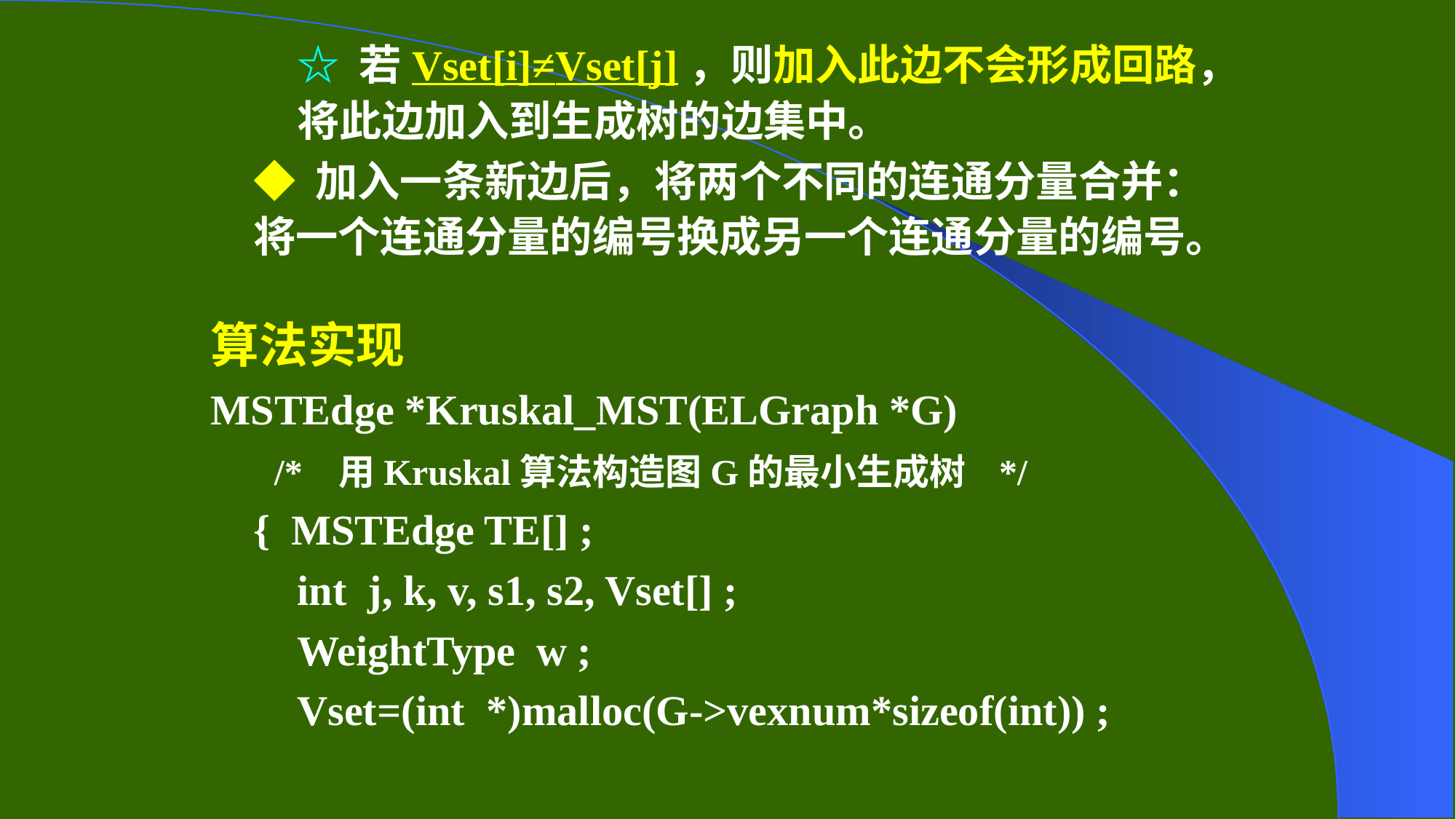

☆ 若Vset[i]≠Vset[j]，则加入此边不会形成回路，将此边加入到生成树的边集中。
◆ 加入一条新边后，将两个不同的连通分量合并：将一个连通分量的编号换成另一个连通分量的编号。

算法实现
MSTEdge *Kruskal_MST(ELGraph *G)
      /*   用Kruskal算法构造图G的最小生成树   */
{  MSTEdge TE[] ;
int  j, k, v, s1, s2, Vset[] ;
WeightType  w ;
Vset=(int  *)malloc(G->vexnum*sizeof(int)) ;